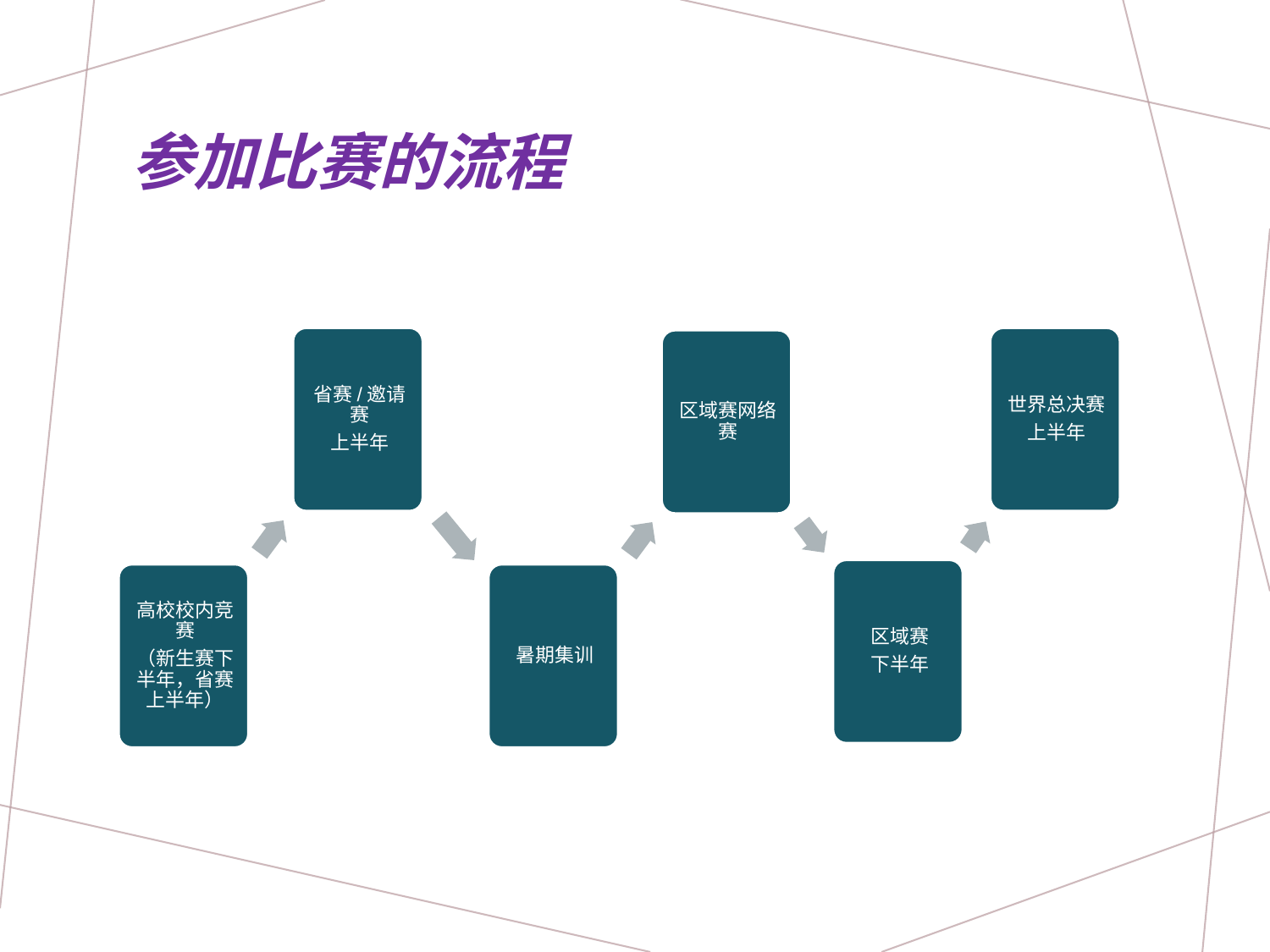

# 参加比赛的流程
高校校内竞赛
（新生赛下半年，省赛上半年）

省赛/邀请赛
上半年

暑期集训

区域赛网络赛

区域赛
下半年

世界总决赛
上半年